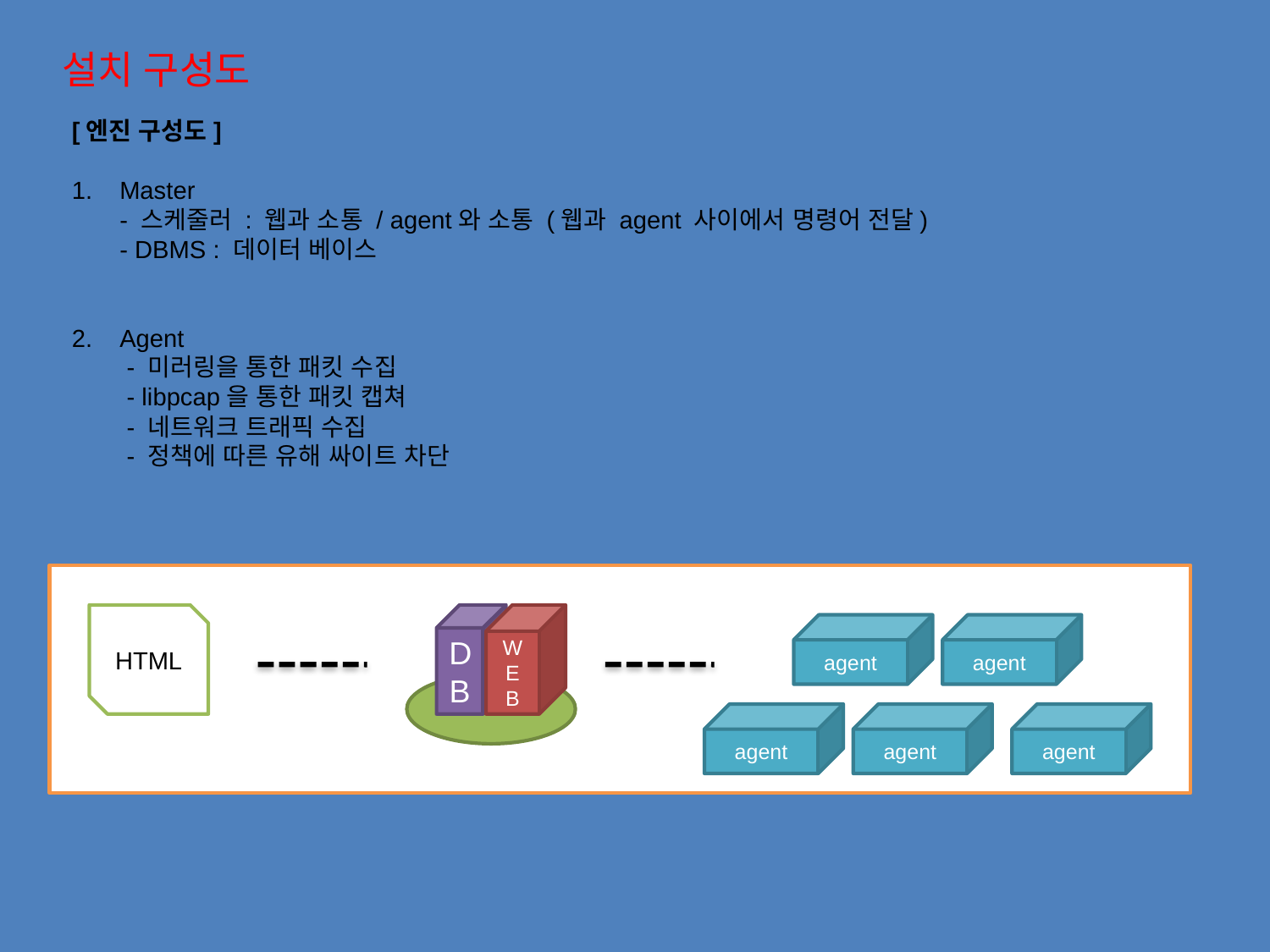

설치 구성도
[엔진 구성도]

Master
	- 스케줄러 : 웹과 소통 / agent와 소통 (웹과 agent 사이에서 명령어 전달)
	- DBMS : 데이터 베이스

Agent
	 - 미러링을 통한 패킷 수집
	 - libpcap을 통한 패킷 캡쳐
	 - 네트워크 트래픽 수집
	 - 정책에 따른 유해 싸이트 차단

HTML
DB
WE
B

agent
agent
agent
agent
agent